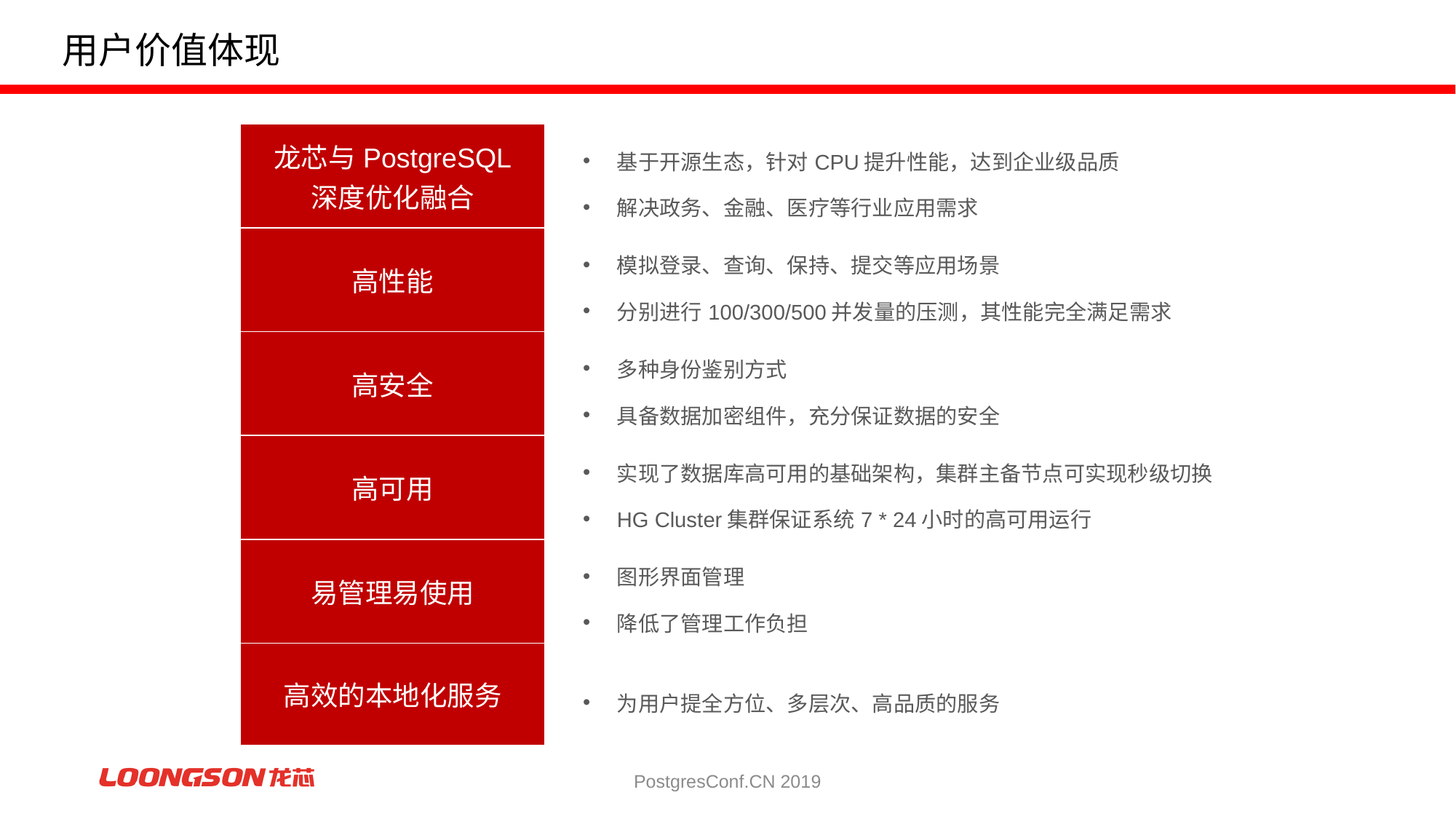

# 用户价值体现
| 龙芯与PostgreSQL 深度优化融合 |  | 基于开源生态，针对CPU提升性能，达到企业级品质 解决政务、金融、医疗等行业应用需求 |
| --- | --- | --- |
| 高性能 |  | 模拟登录、查询、保持、提交等应用场景 分别进行100/300/500并发量的压测，其性能完全满足需求 |
| 高安全 |  | 多种身份鉴别方式 具备数据加密组件，充分保证数据的安全 |
| 高可用 |  | 实现了数据库高可用的基础架构，集群主备节点可实现秒级切换 HG Cluster集群保证系统7 \* 24小时的高可用运行 |
| 易管理易使用 |  | 图形界面管理 降低了管理工作负担 |
| 高效的本地化服务 |  | 为用户提全方位、多层次、高品质的服务 |
PostgresConf.CN 2019
23